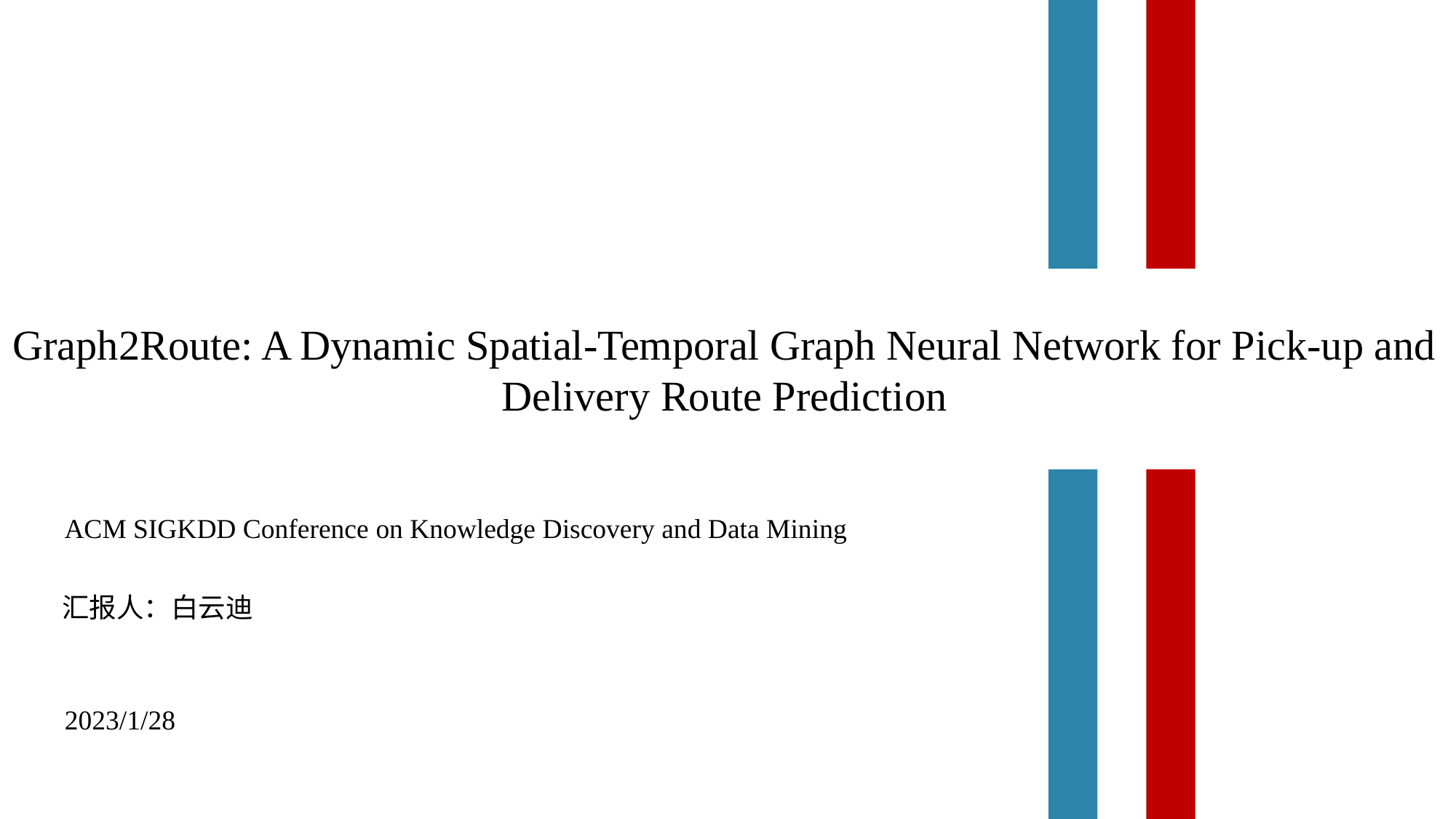

Graph2Route: A Dynamic Spatial-Temporal Graph Neural Network for Pick-up and Delivery Route Prediction

ACM SIGKDD Conference on Knowledge Discovery and Data Mining
汇报人：白云迪
2023/1/28